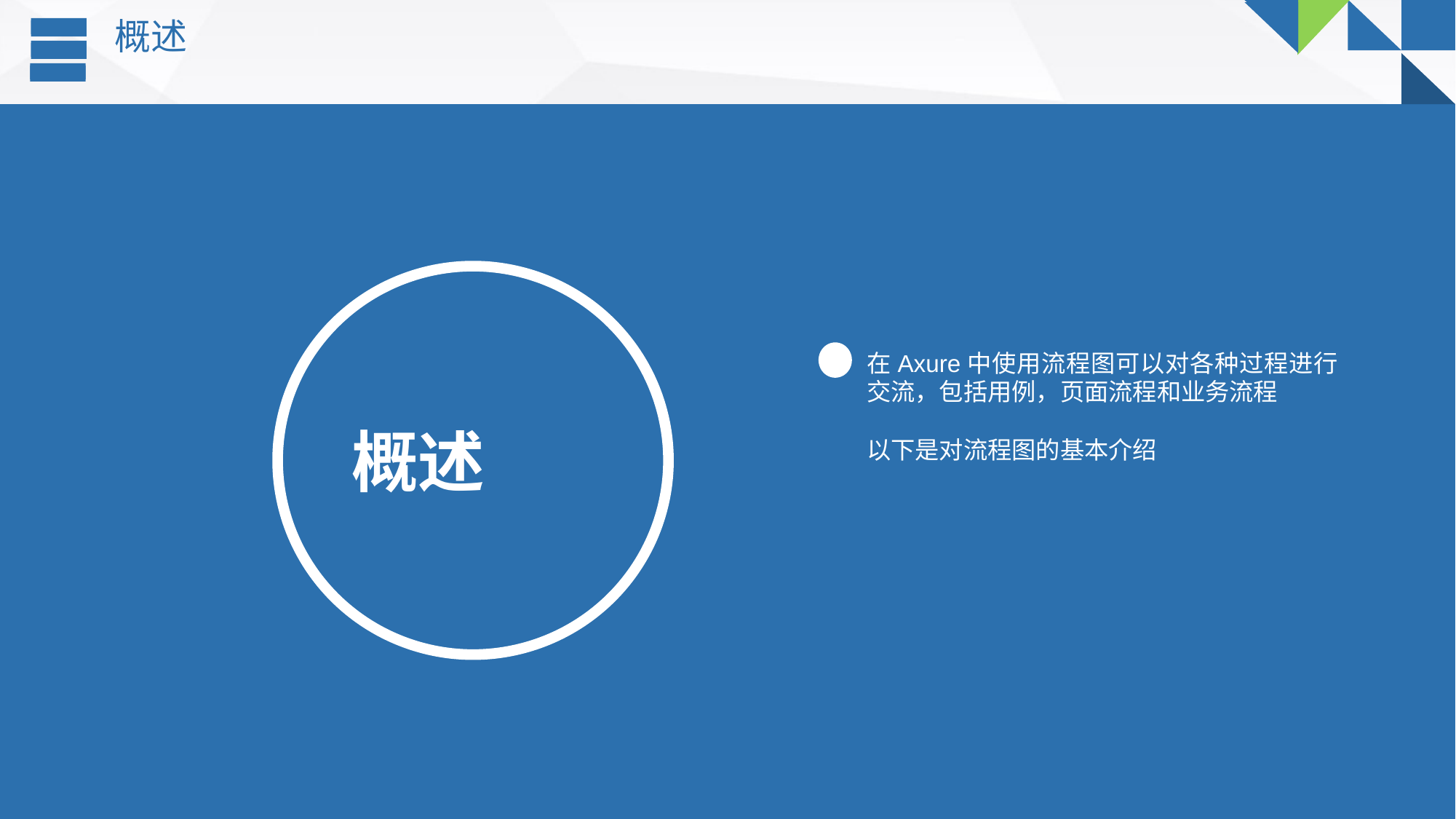

概述

在Axure中使用流程图可以对各种过程进行交流，包括用例，页面流程和业务流程

以下是对流程图的基本介绍
概述